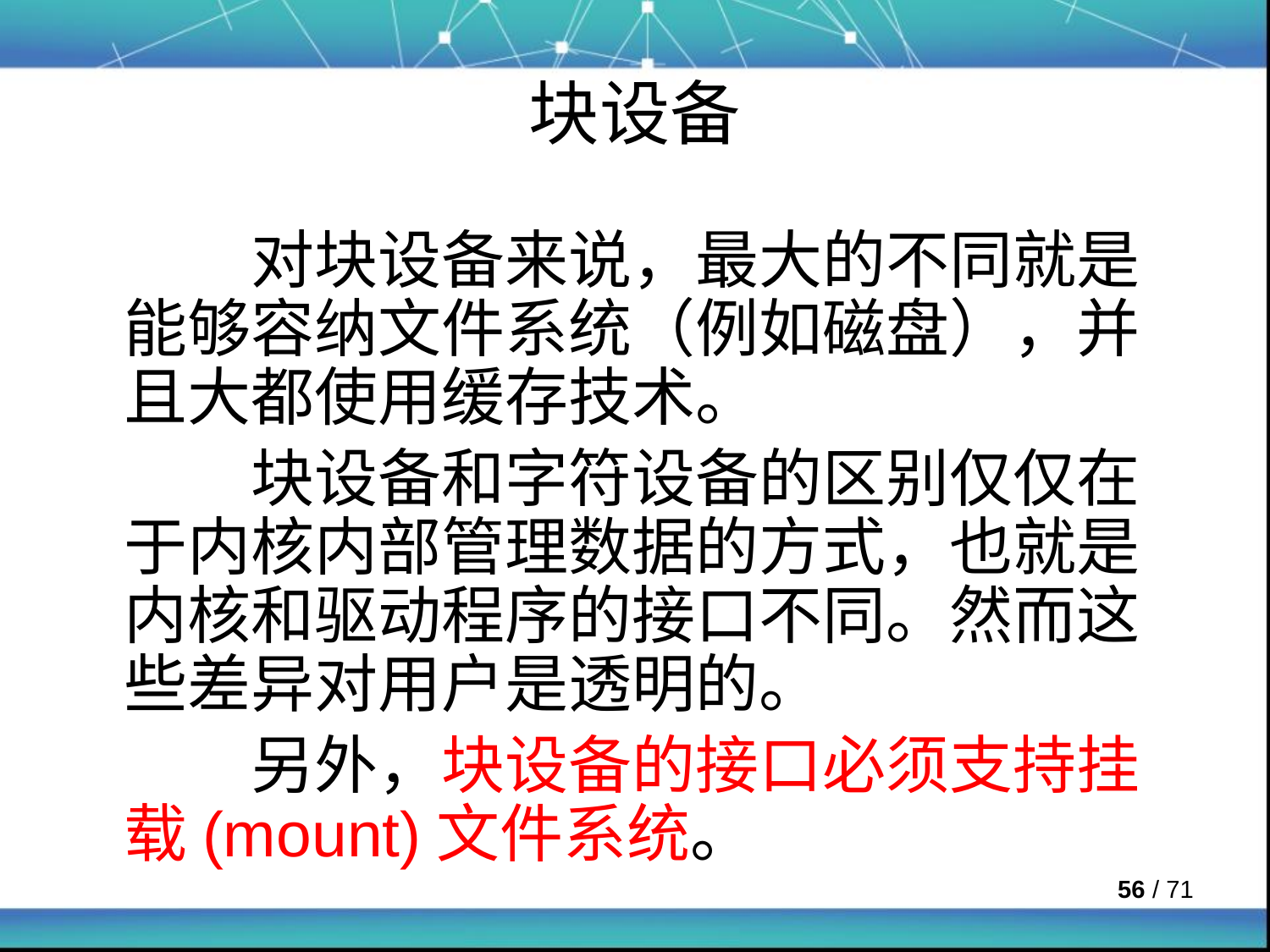

# 块设备
		对块设备来说，最大的不同就是能够容纳文件系统（例如磁盘），并且大都使用缓存技术。
		块设备和字符设备的区别仅仅在于内核内部管理数据的方式，也就是内核和驱动程序的接口不同。然而这些差异对用户是透明的。
		另外，块设备的接口必须支持挂载(mount)文件系统。
56 / 71